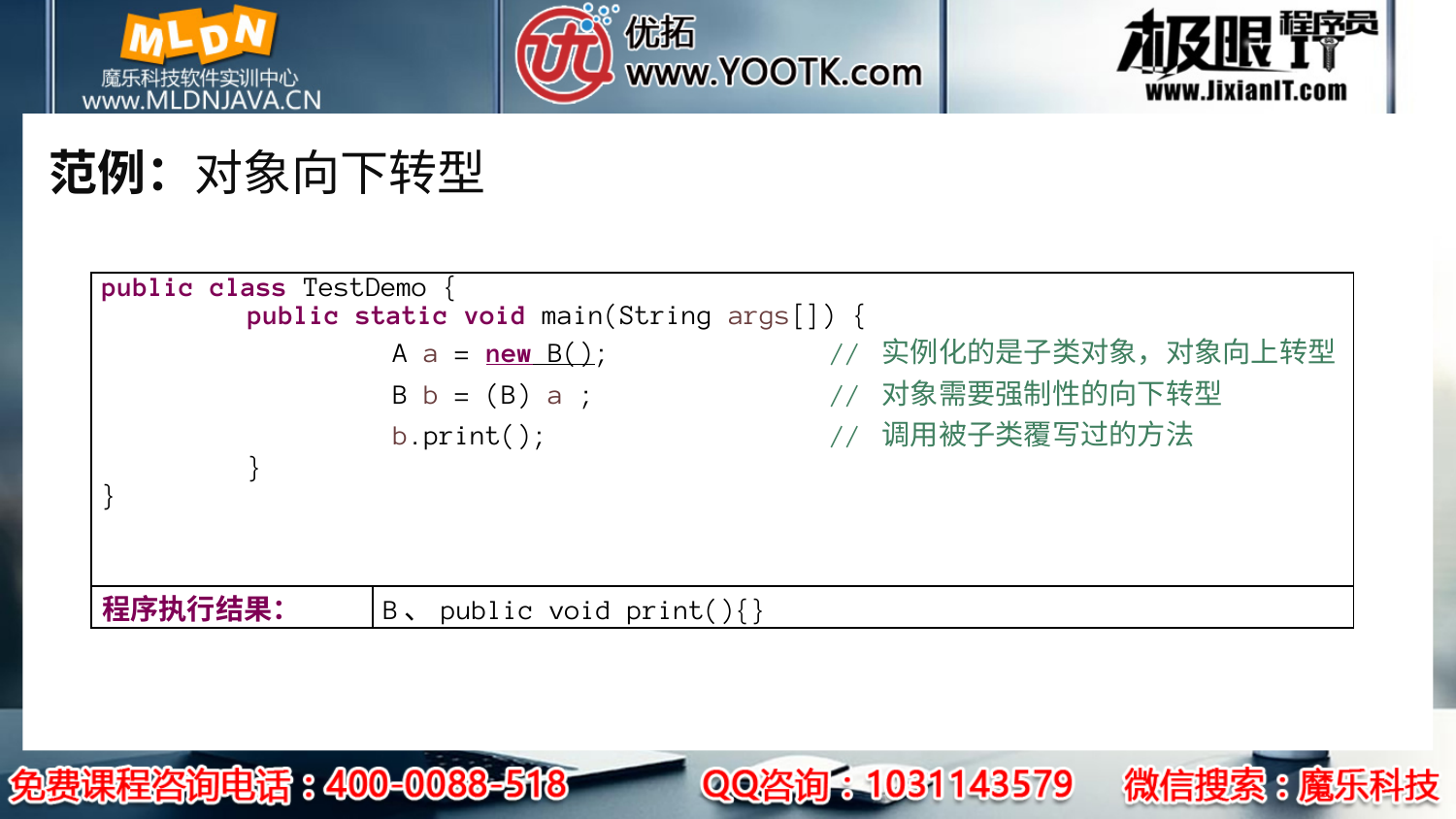

# 范例：对象向下转型
| public class TestDemo { public static void main(String args[]) { A a = new B(); // 实例化的是子类对象，对象向上转型 B b = (B) a ; // 对象需要强制性的向下转型 b.print(); // 调用被子类覆写过的方法 } } |  |
| --- | --- |
| 程序执行结果： | B、public void print(){} |